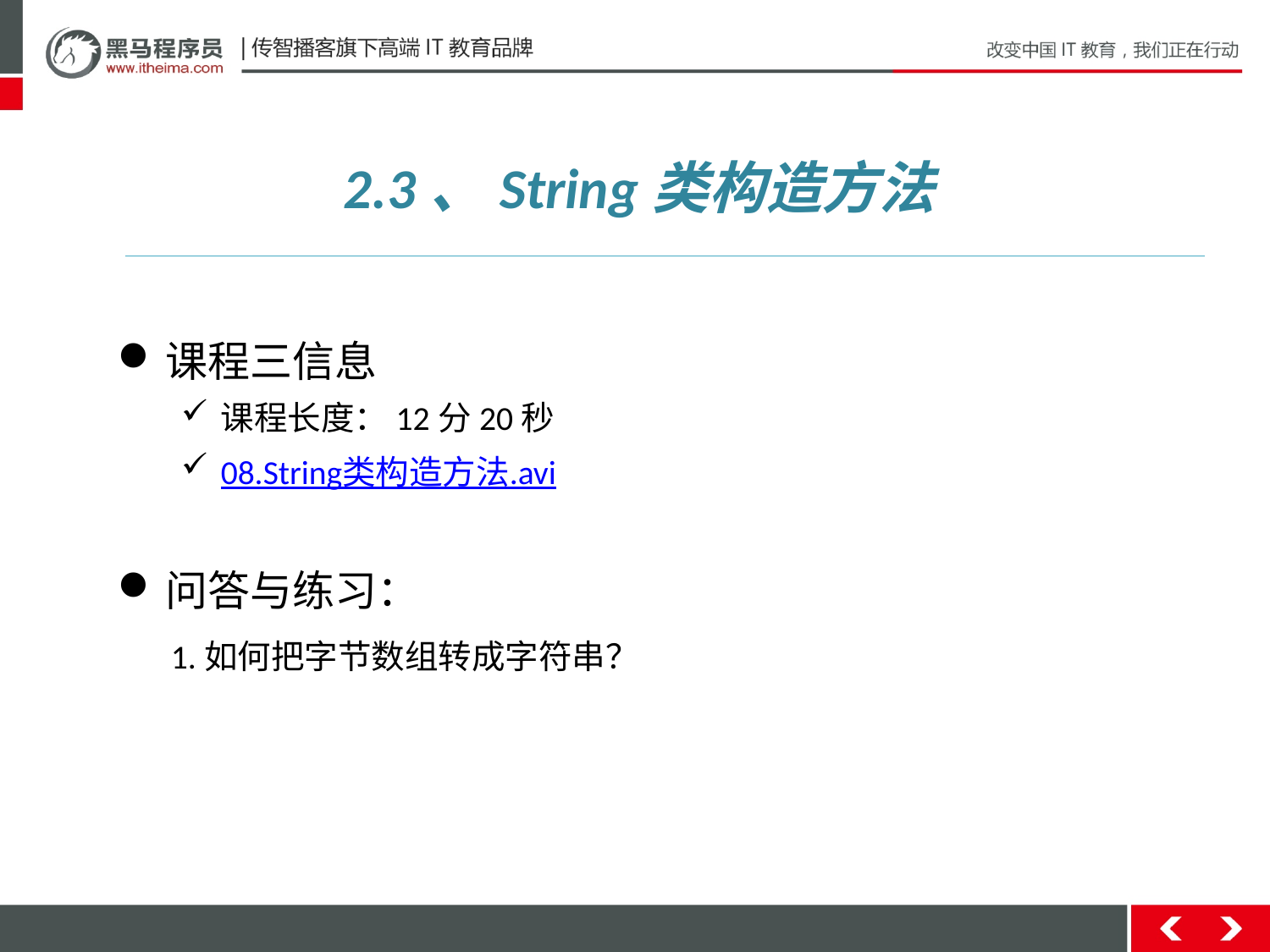

2.3、String类构造方法

课程三信息
课程长度：12分20秒
08.String类构造方法.avi

问答与练习：
       1.如何把字节数组转成字符串？